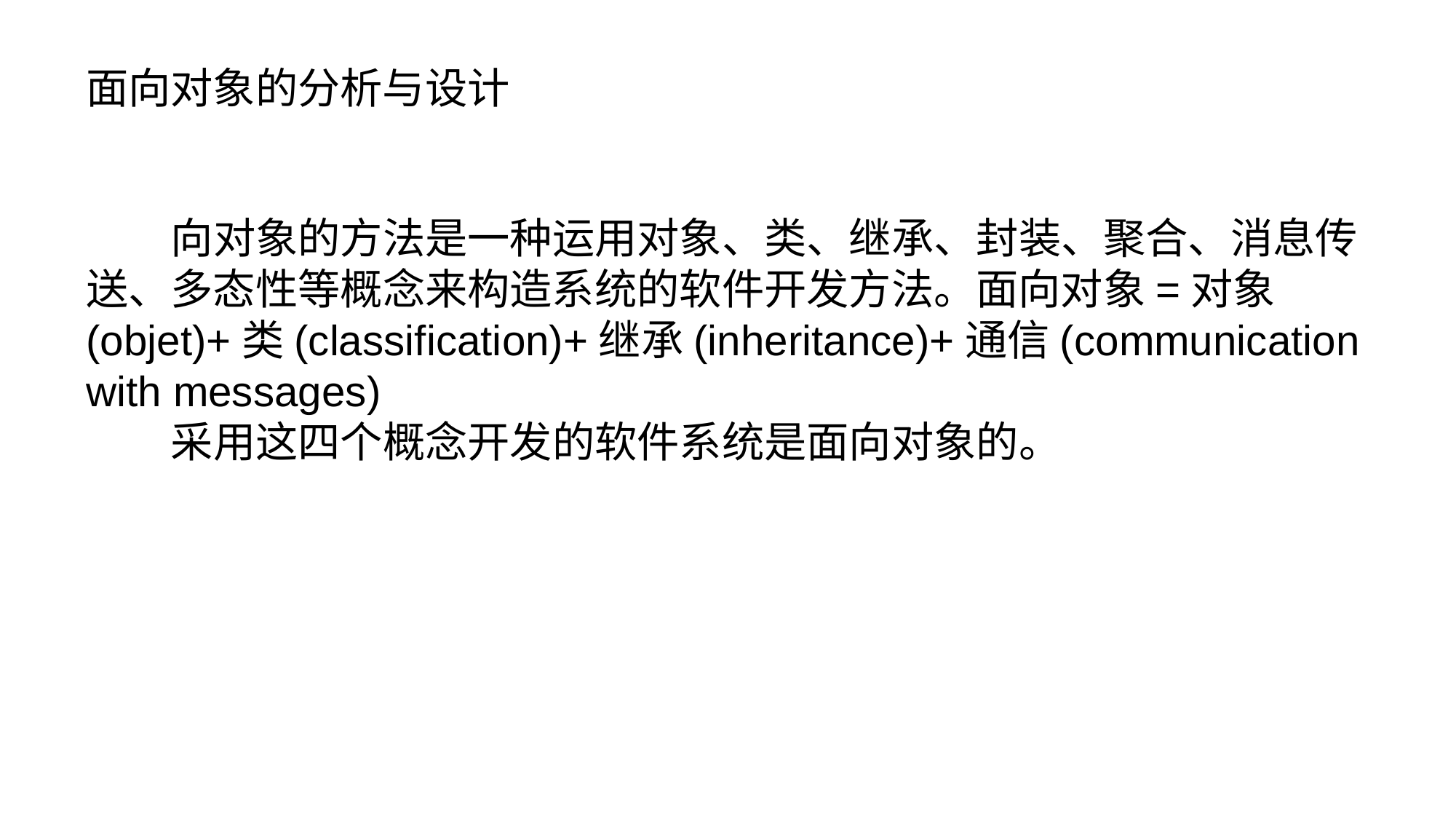

面向对象的分析与设计
向对象的方法是一种运用对象、类、继承、封装、聚合、消息传送、多态性等概念来构造系统的软件开发方法。面向对象=对象(objet)+类(classification)+继承(inheritance)+通信(communication with messages)
采用这四个概念开发的软件系统是面向对象的。